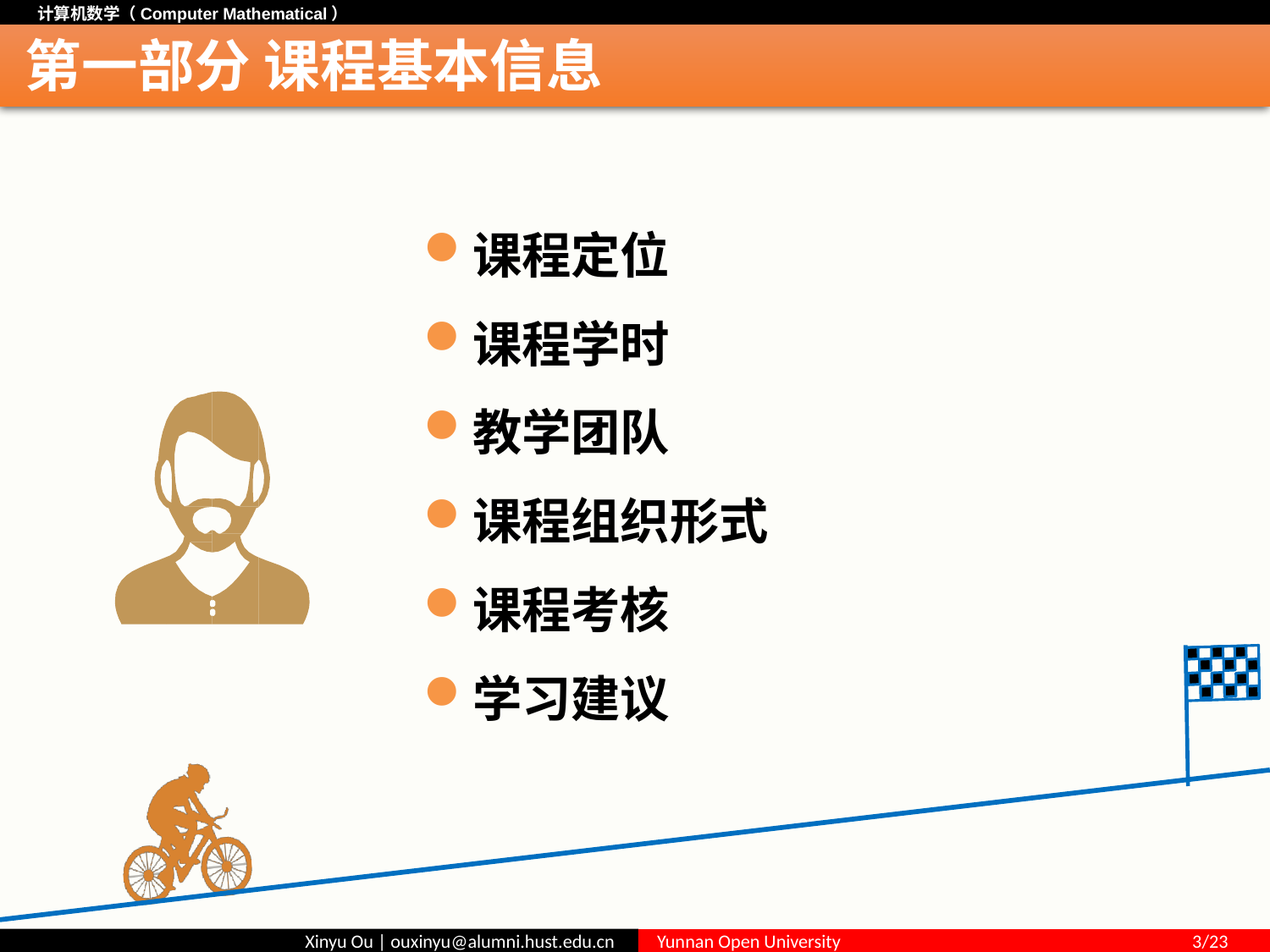

# 第一部分 课程基本信息
课程定位
课程学时
教学团队
课程组织形式
课程考核
学习建议